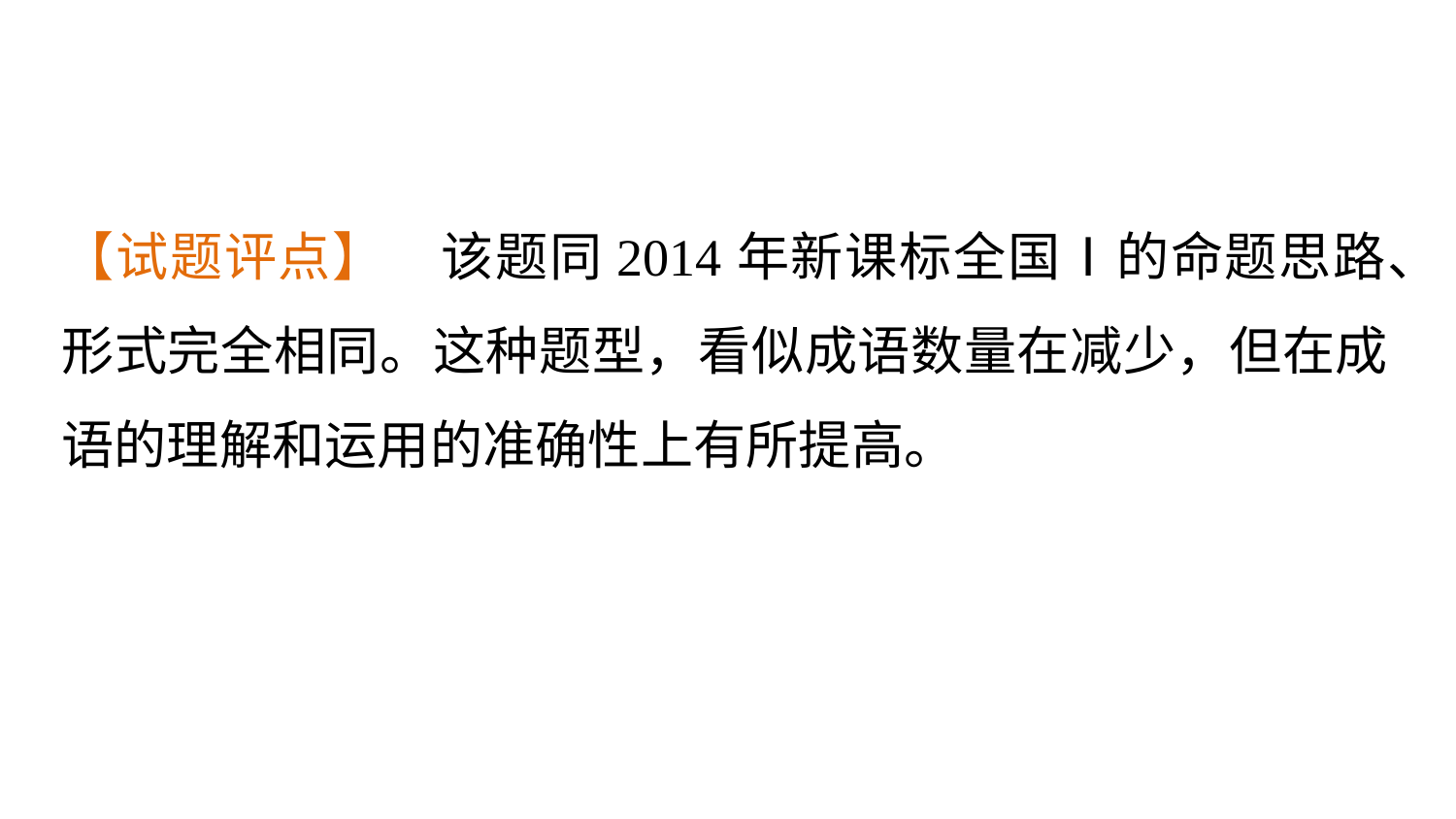

【试题评点】　该题同2014年新课标全国Ⅰ的命题思路、形式完全相同。这种题型，看似成语数量在减少，但在成语的理解和运用的准确性上有所提高。